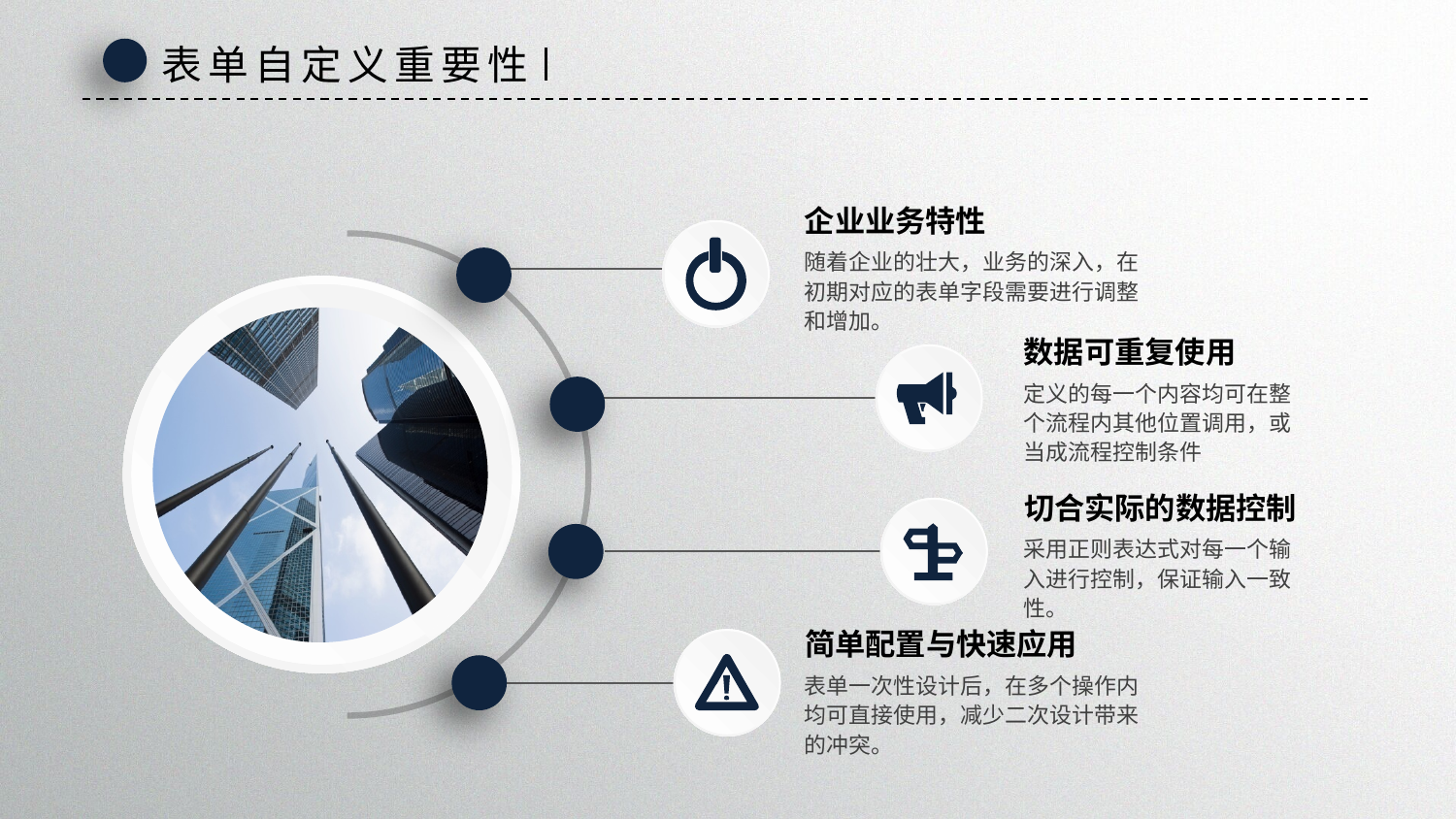

表单自定义重要性

企业业务特性

随着企业的壮大，业务的深入，在初期对应的表单字段需要进行调整和增加。

数据可重复使用

定义的每一个内容均可在整个流程内其他位置调用，或当成流程控制条件

切合实际的数据控制

采用正则表达式对每一个输入进行控制，保证输入一致性。

简单配置与快速应用

表单一次性设计后，在多个操作内均可直接使用，减少二次设计带来的冲突。